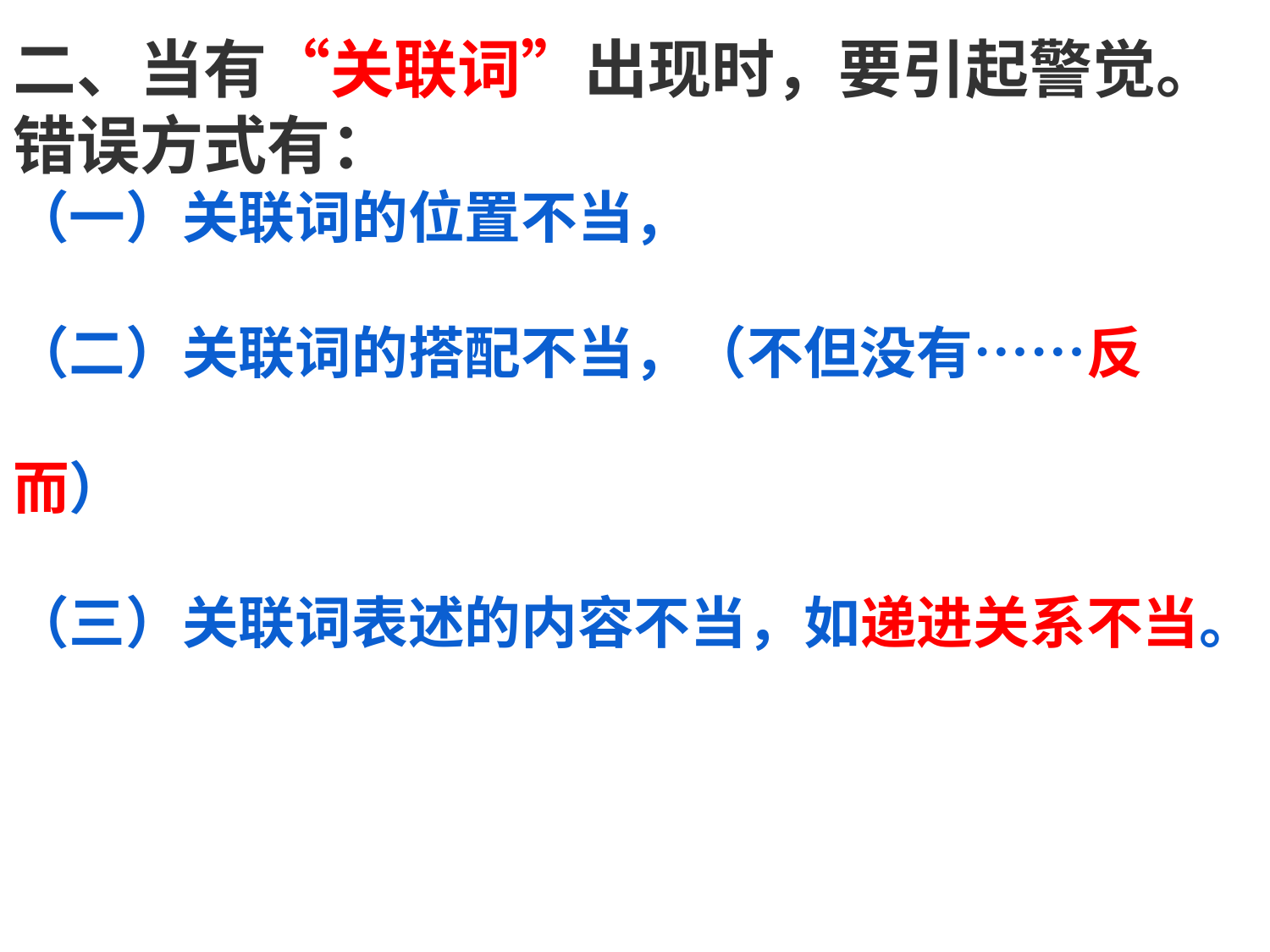

二、当有“关联词”出现时，要引起警觉。错误方式有：
（一）关联词的位置不当，
（二）关联词的搭配不当，（不但没有……反而）
（三）关联词表述的内容不当，如递进关系不当。